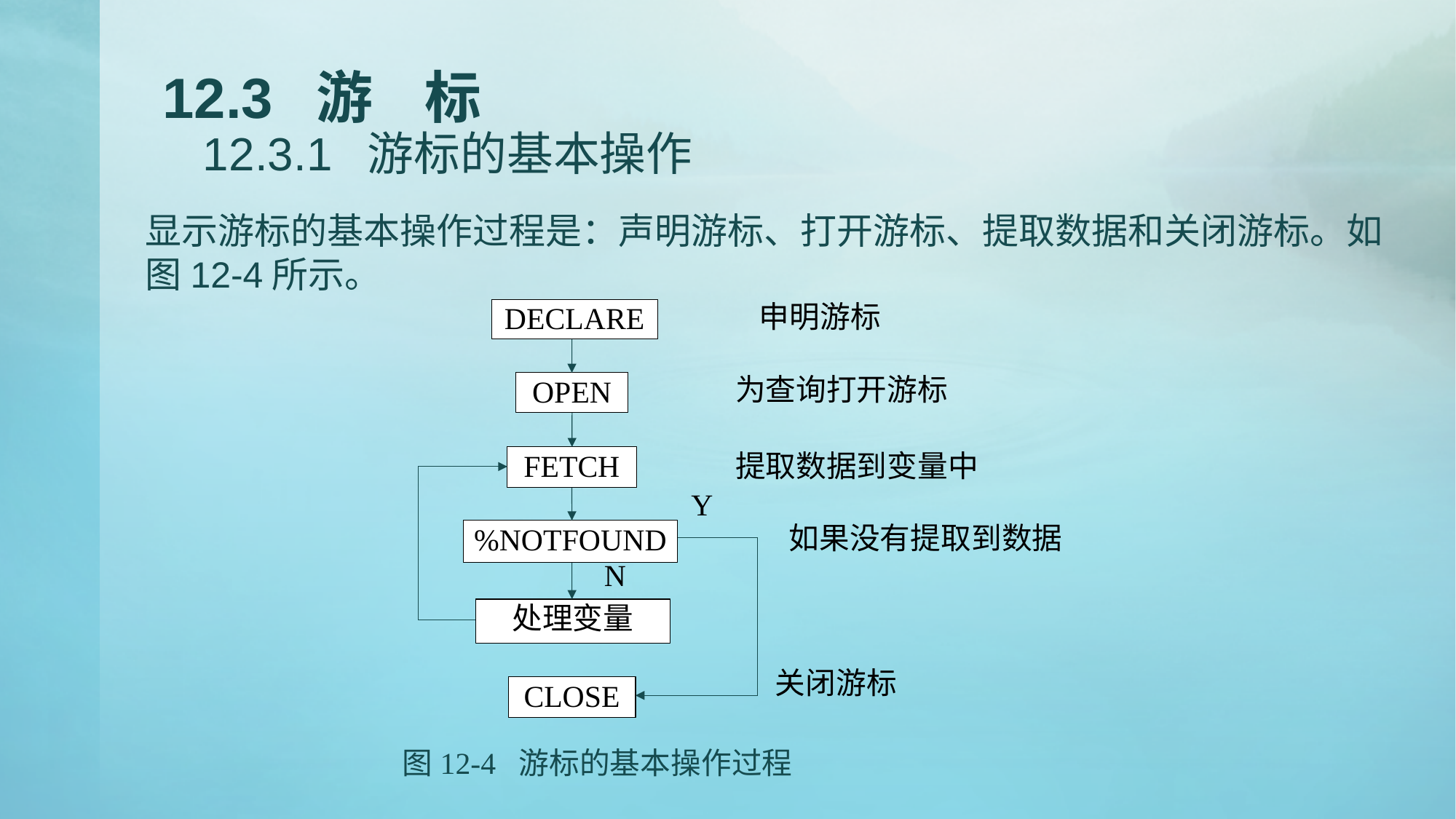

# 12.3  游    标 12.3.1  游标的基本操作
显示游标的基本操作过程是：声明游标、打开游标、提取数据和关闭游标。如图12-4所示。

申明游标

DECLARE

为查询打开游标

OPEN

FETCH

提取数据到变量中

Y

    如果没有提取到数据

%NOTFOUND

N

处理变量

关闭游标

CLOSE
图12-4  游标的基本操作过程